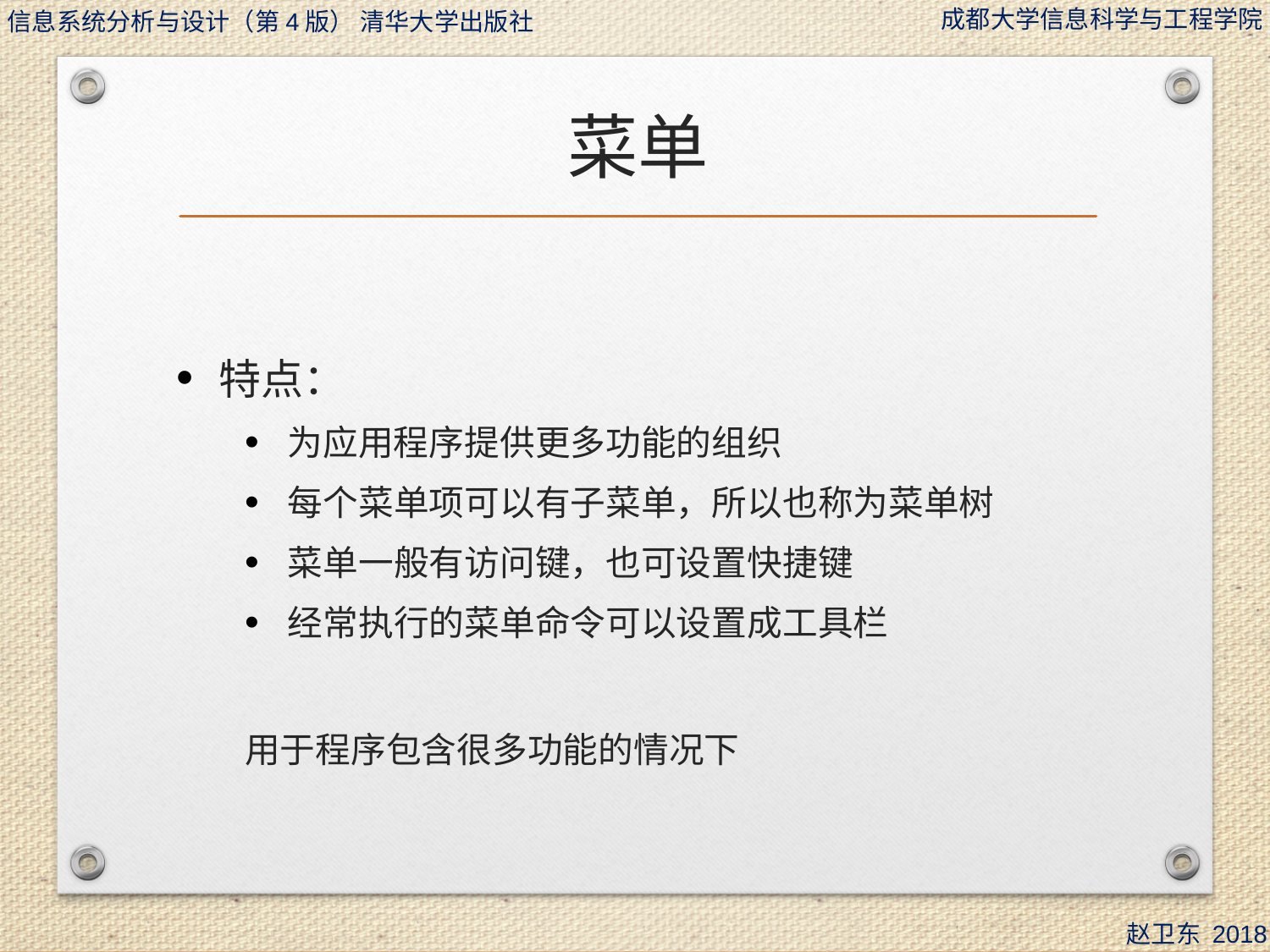

# 菜单
特点：
为应用程序提供更多功能的组织
每个菜单项可以有子菜单，所以也称为菜单树
菜单一般有访问键，也可设置快捷键
经常执行的菜单命令可以设置成工具栏

用于程序包含很多功能的情况下